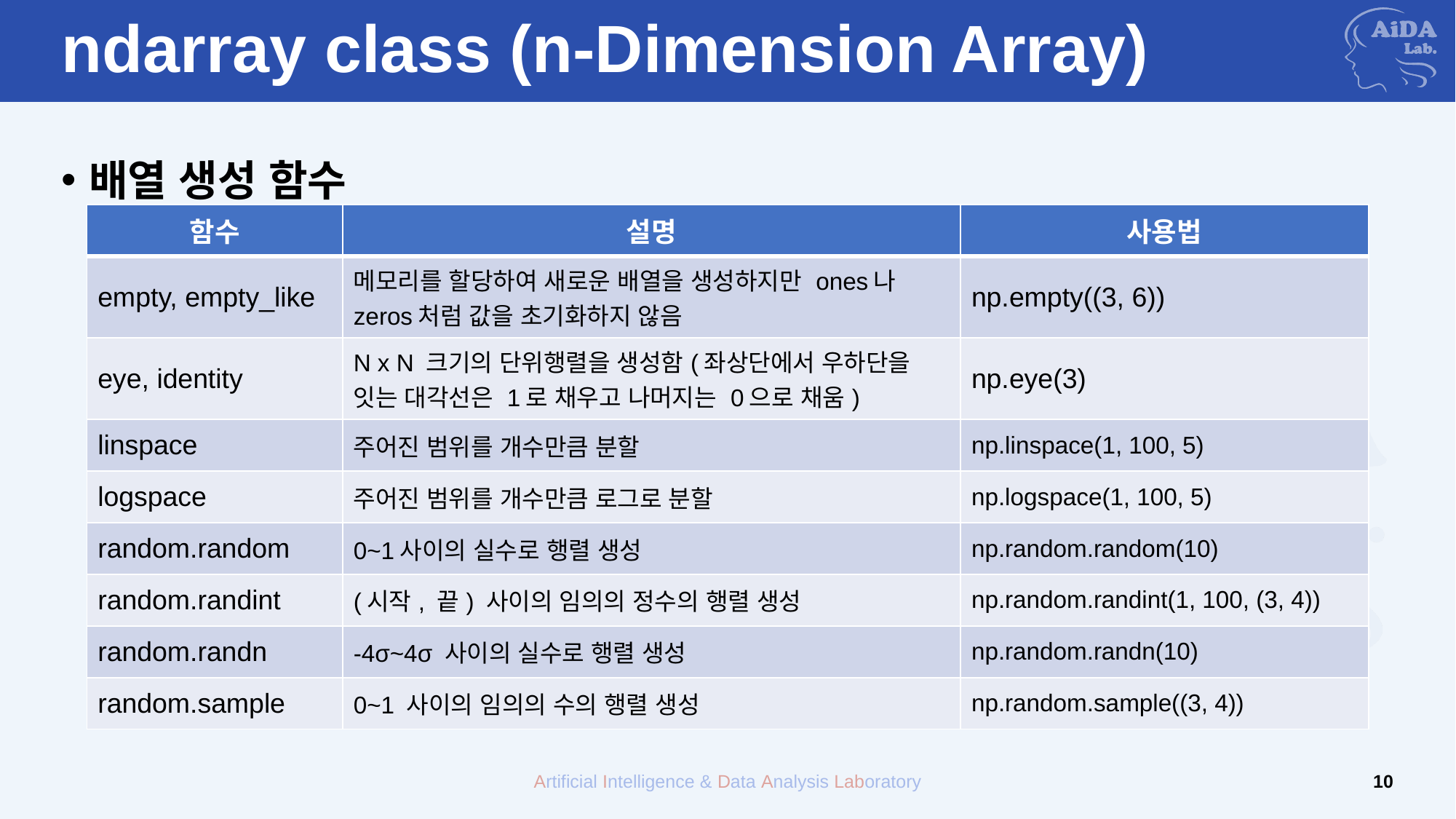

# ndarray class (n-Dimension Array)
배열 생성 함수
| 함수 | 설명 | 사용법 |
| --- | --- | --- |
| empty, empty\_like | 메모리를 할당하여 새로운 배열을 생성하지만 ones나 zeros처럼 값을 초기화하지 않음 | np.empty((3, 6)) |
| eye, identity | N x N 크기의 단위행렬을 생성함(좌상단에서 우하단을 잇는 대각선은 1로 채우고 나머지는 0으로 채움) | np.eye(3) |
| linspace | 주어진 범위를 개수만큼 분할 | np.linspace(1, 100, 5) |
| logspace | 주어진 범위를 개수만큼 로그로 분할 | np.logspace(1, 100, 5) |
| random.random | 0~1사이의 실수로 행렬 생성 | np.random.random(10) |
| random.randint | (시작, 끝) 사이의 임의의 정수의 행렬 생성 | np.random.randint(1, 100, (3, 4)) |
| random.randn | -4σ~4σ 사이의 실수로 행렬 생성 | np.random.randn(10) |
| random.sample | 0~1 사이의 임의의 수의 행렬 생성 | np.random.sample((3, 4)) |
Artificial Intelligence & Data Analysis Laboratory
10